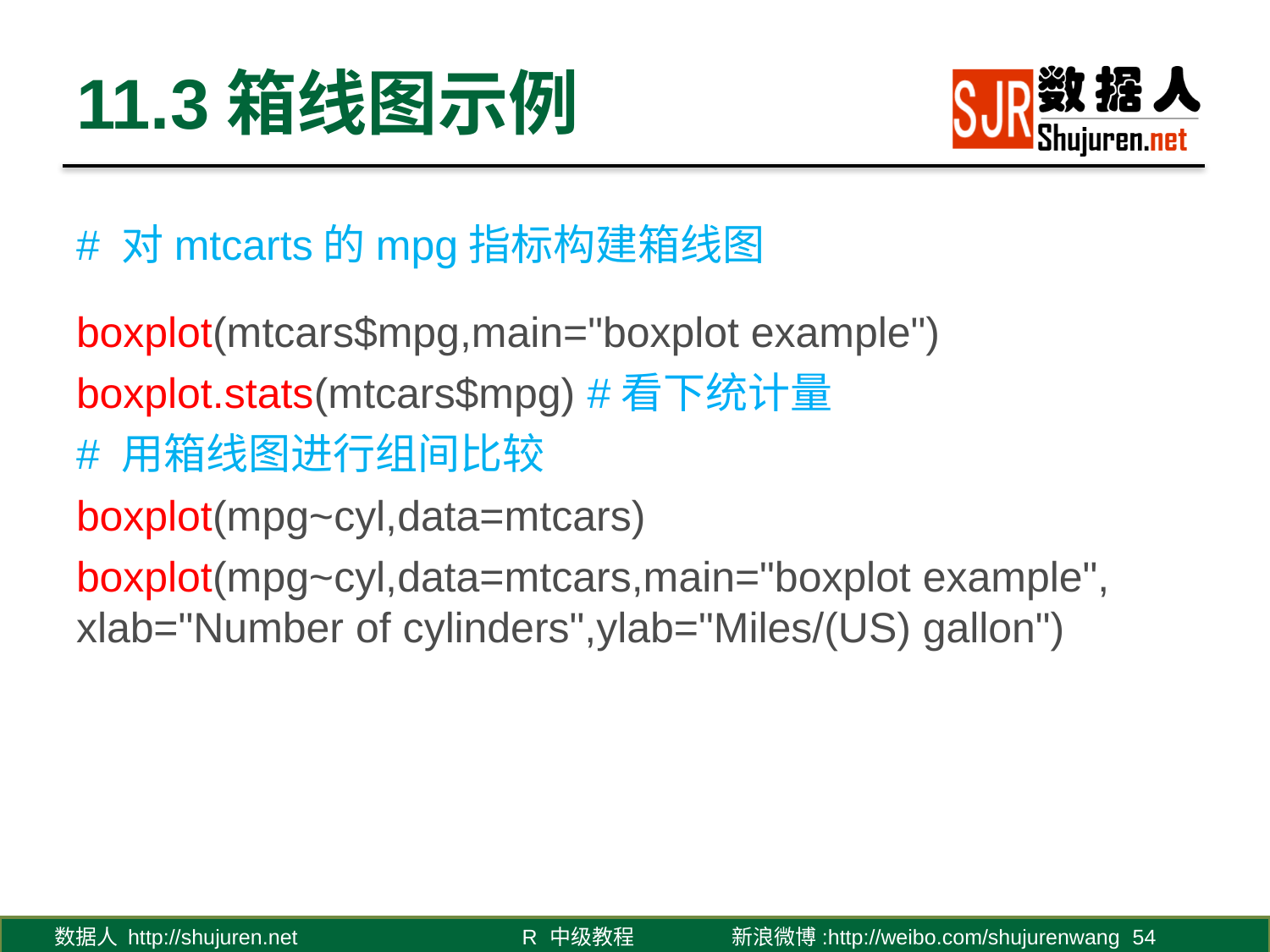

# 11.3箱线图示例
# 对mtcarts的mpg指标构建箱线图
boxplot(mtcars$mpg,main="boxplot example")
boxplot.stats(mtcars$mpg) #看下统计量
# 用箱线图进行组间比较
boxplot(mpg~cyl,data=mtcars)
boxplot(mpg~cyl,data=mtcars,main="boxplot example", xlab="Number of cylinders",ylab="Miles/(US) gallon")